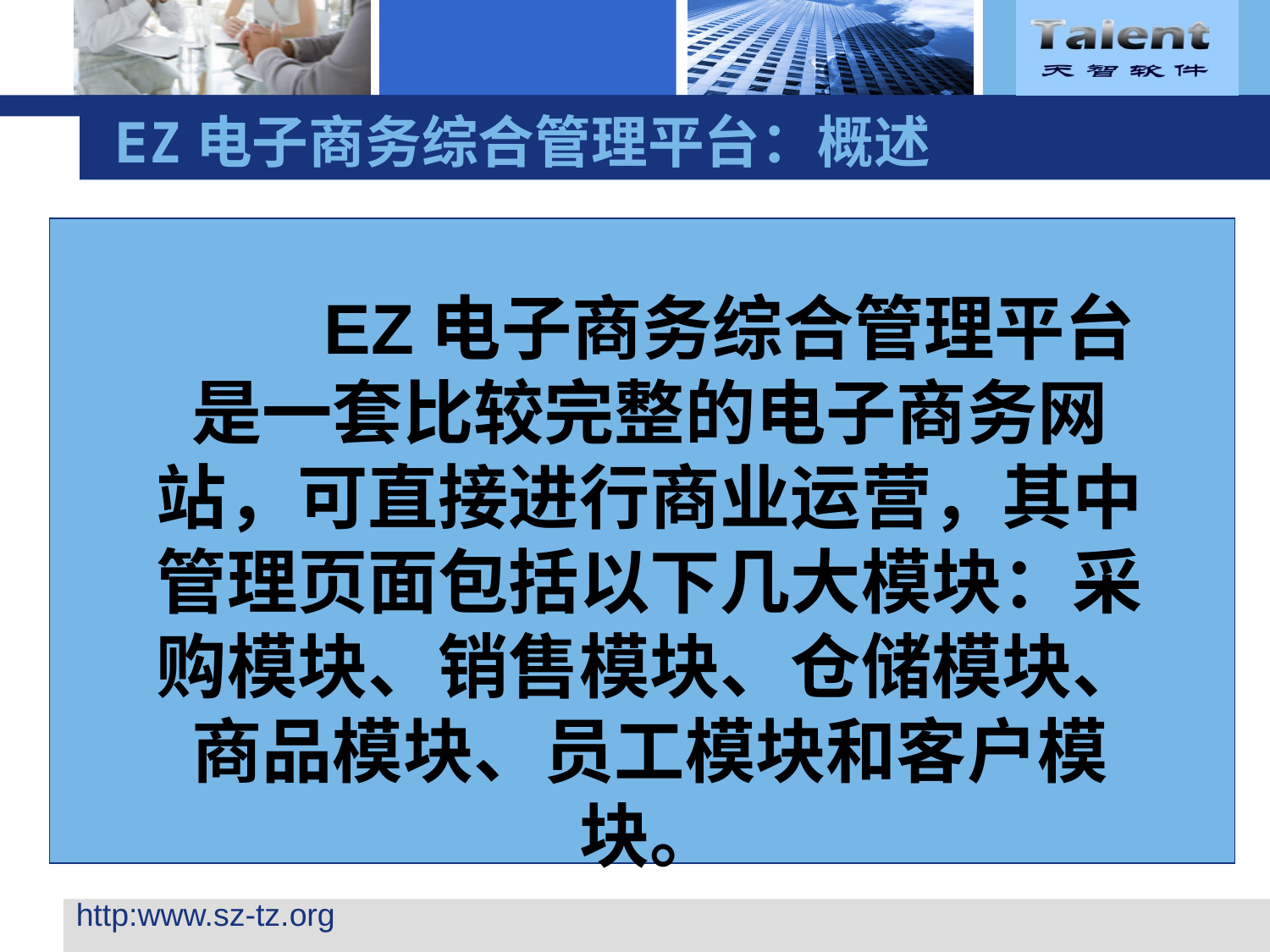

# EZ电子商务综合管理平台：概述

                  EZ电子商务综合管理平台是一套比较完整的电子商务网站，可直接进行商业运营，其中管理页面包括以下几大模块：采购模块、销售模块、仓储模块、商品模块、员工模块和客户模块。